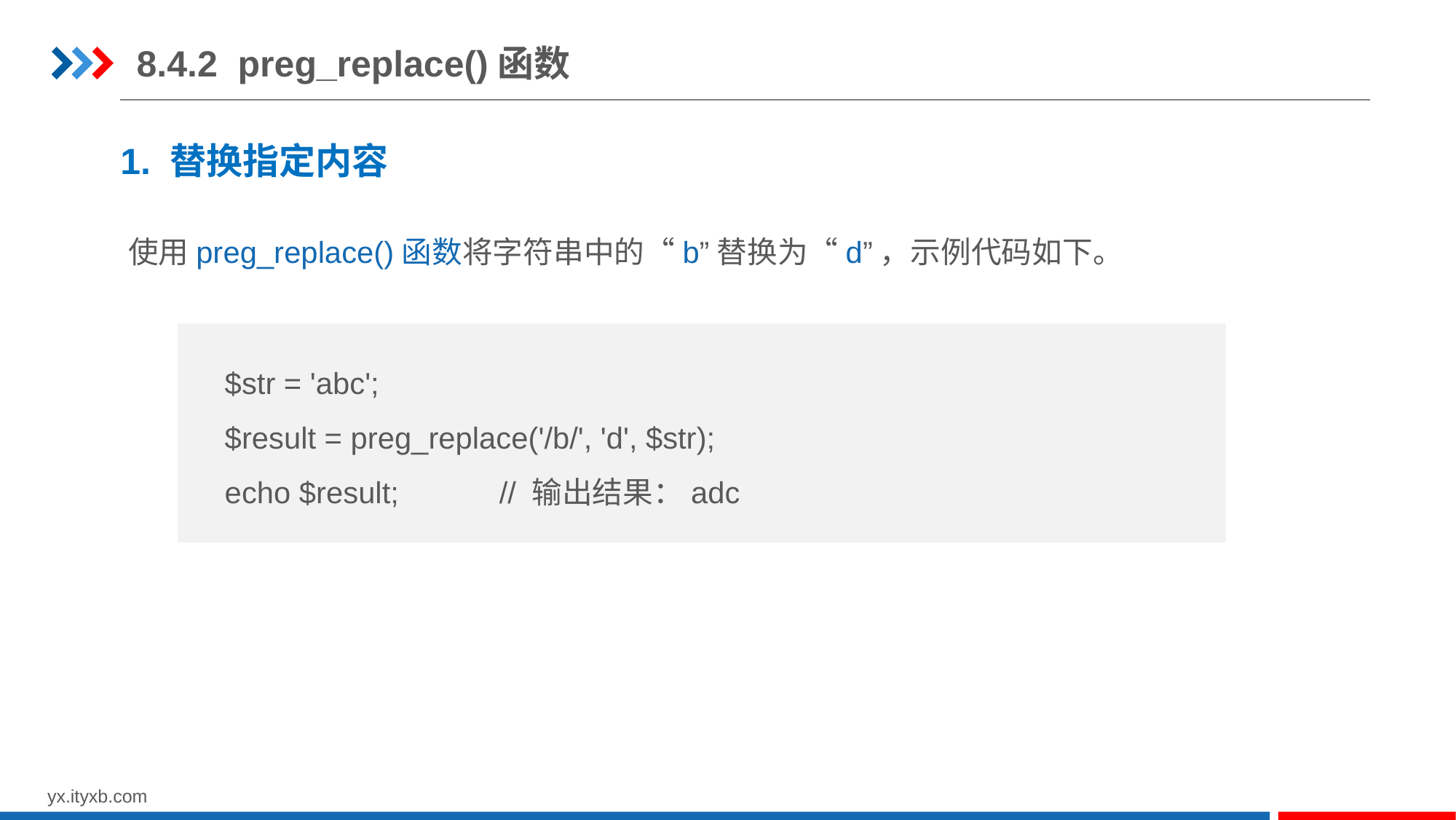

8.4.2  preg_replace()函数
1. 替换指定内容
使用preg_replace()函数将字符串中的“b”替换为“d”，示例代码如下。

$str = 'abc';
$result = preg_replace('/b/', 'd', $str);
echo $result;            // 输出结果：adc